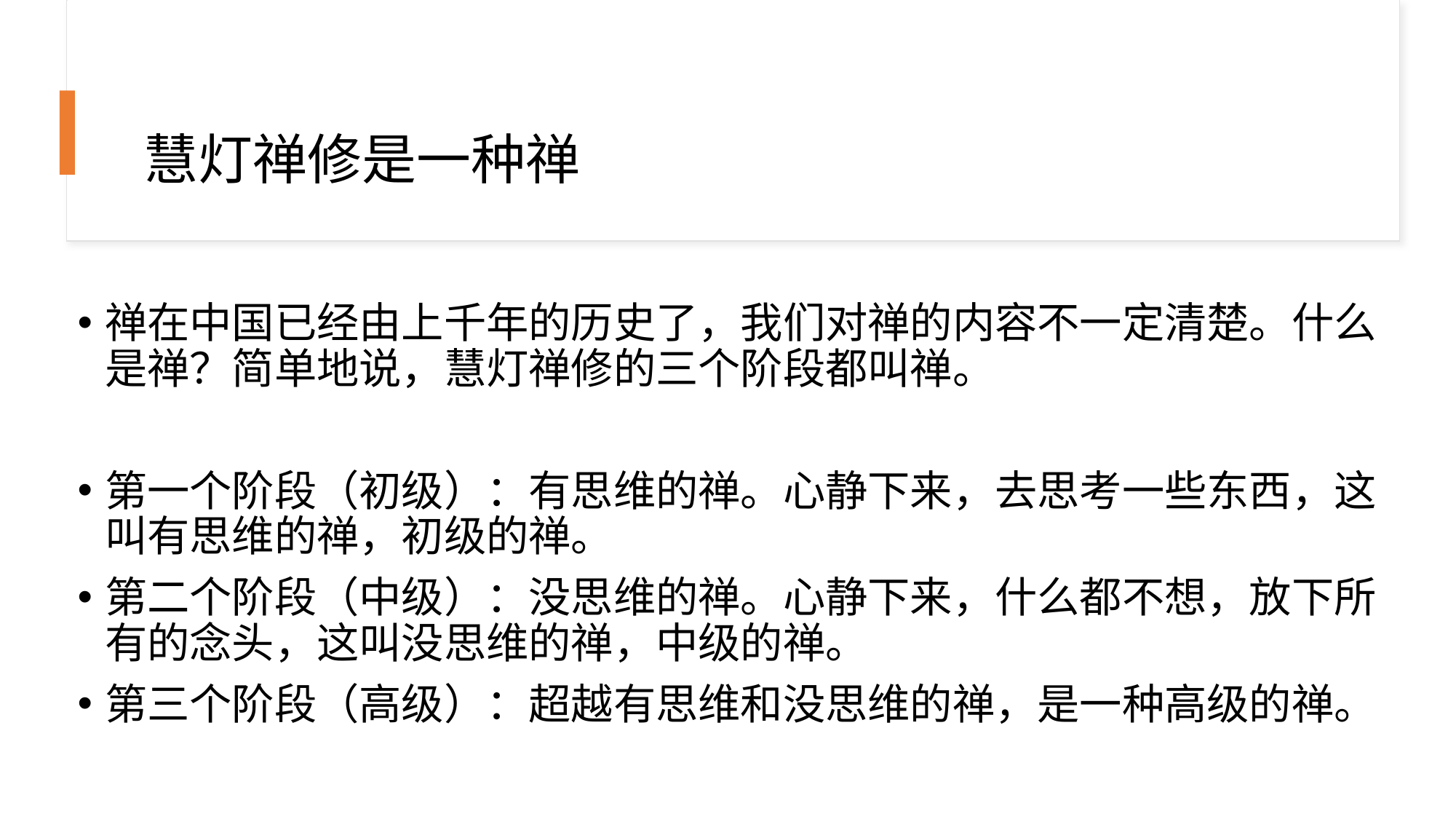

# 慧灯禅修是一种禅

禅在中国已经由上千年的历史了，我们对禅的内容不一定清楚。什么是禅？简单地说，慧灯禅修的三个阶段都叫禅。

第一个阶段（初级）：有思维的禅。心静下来，去思考一些东西，这叫有思维的禅，初级的禅。
第二个阶段（中级）：没思维的禅。心静下来，什么都不想，放下所有的念头，这叫没思维的禅，中级的禅。
第三个阶段（高级）：超越有思维和没思维的禅，是一种高级的禅。